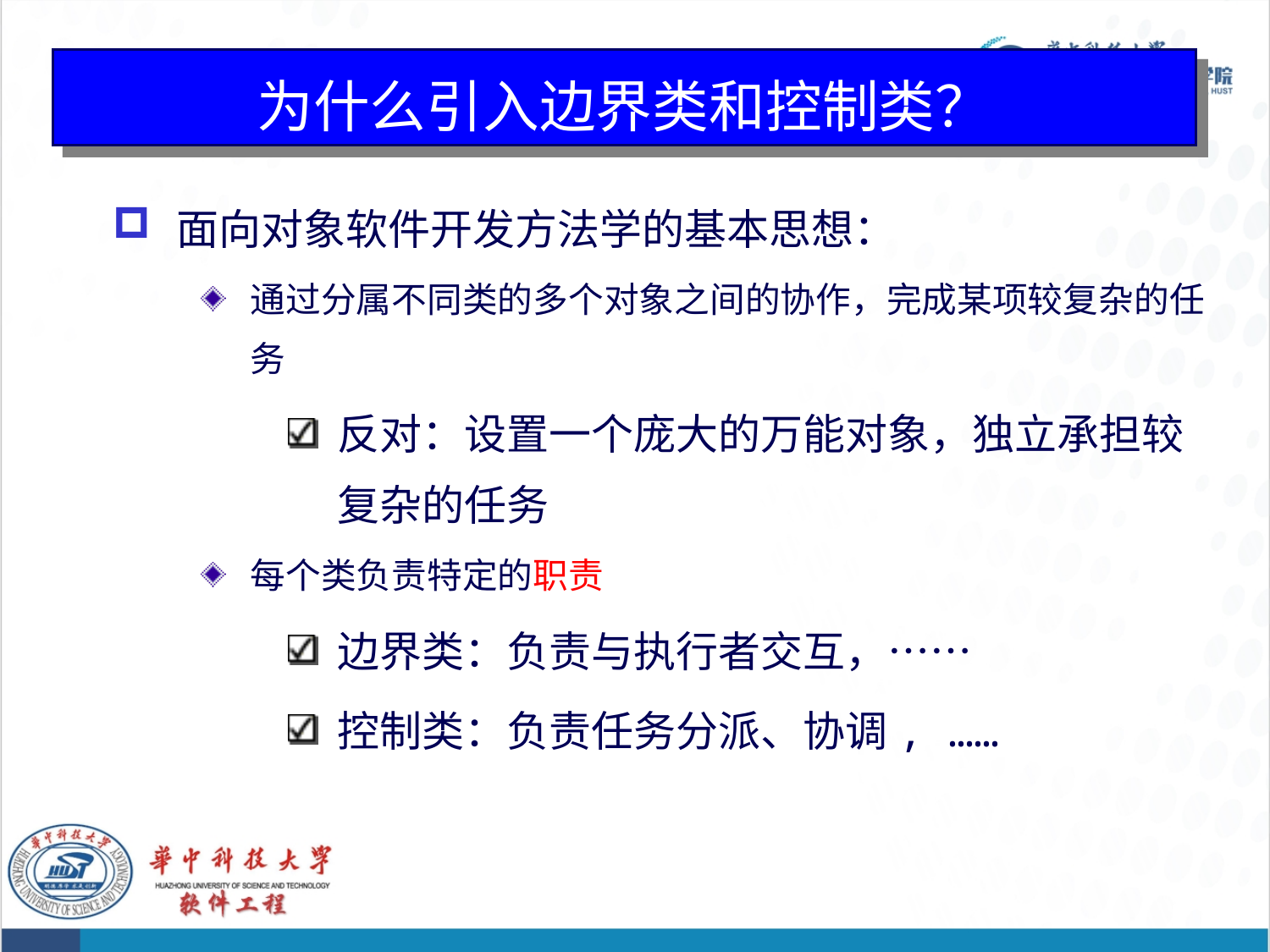

76
# 为什么引入边界类和控制类？
面向对象软件开发方法学的基本思想：
通过分属不同类的多个对象之间的协作，完成某项较复杂的任务
反对：设置一个庞大的万能对象，独立承担较复杂的任务
每个类负责特定的职责
边界类：负责与执行者交互，……
控制类：负责任务分派、协调, ……